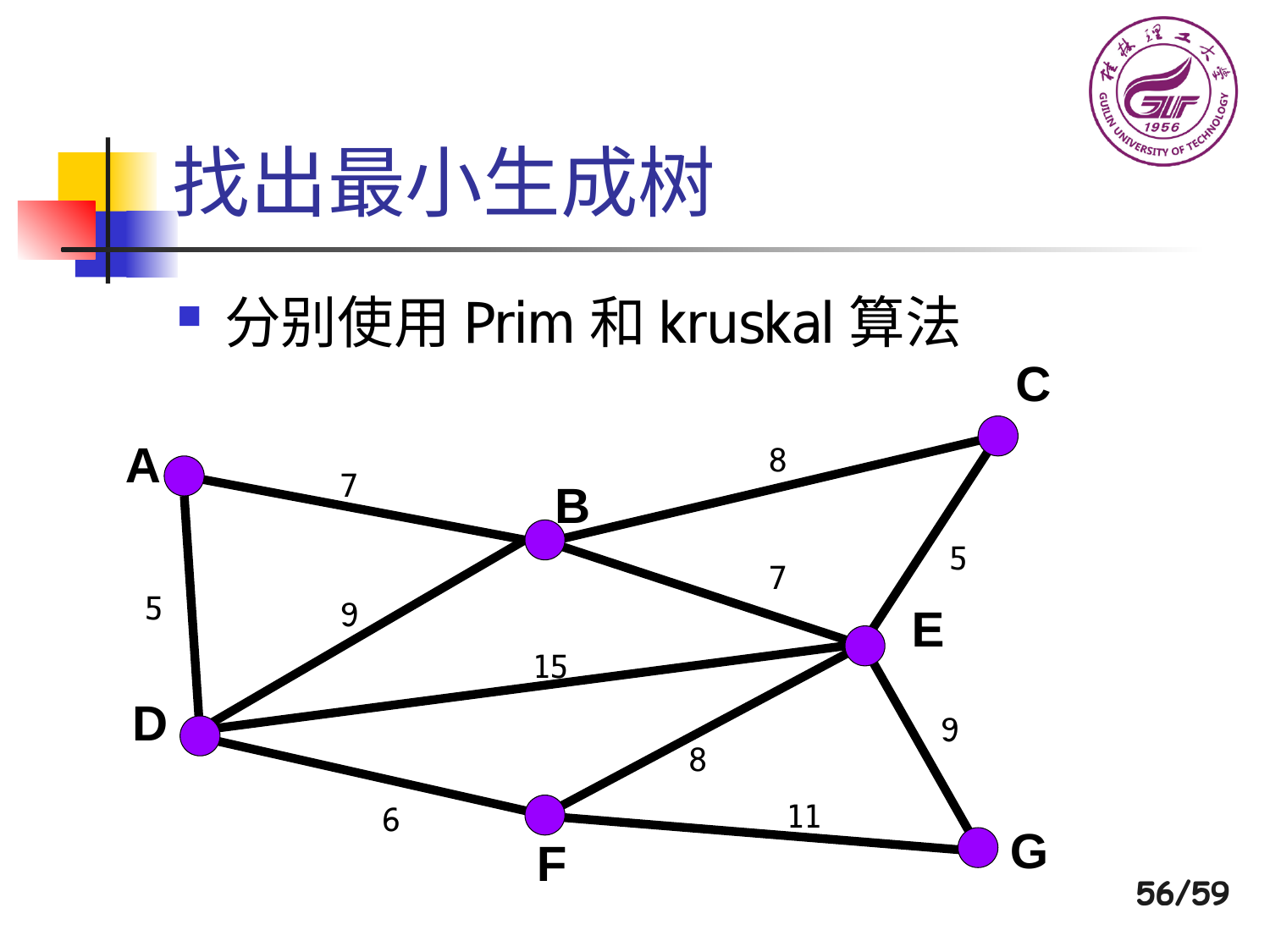

# 找出最小生成树
分别使用Prim和kruskal算法
C

A
8

7
B

5
7
5
9
E

15
D
9

8
11
6

G
F

56/59